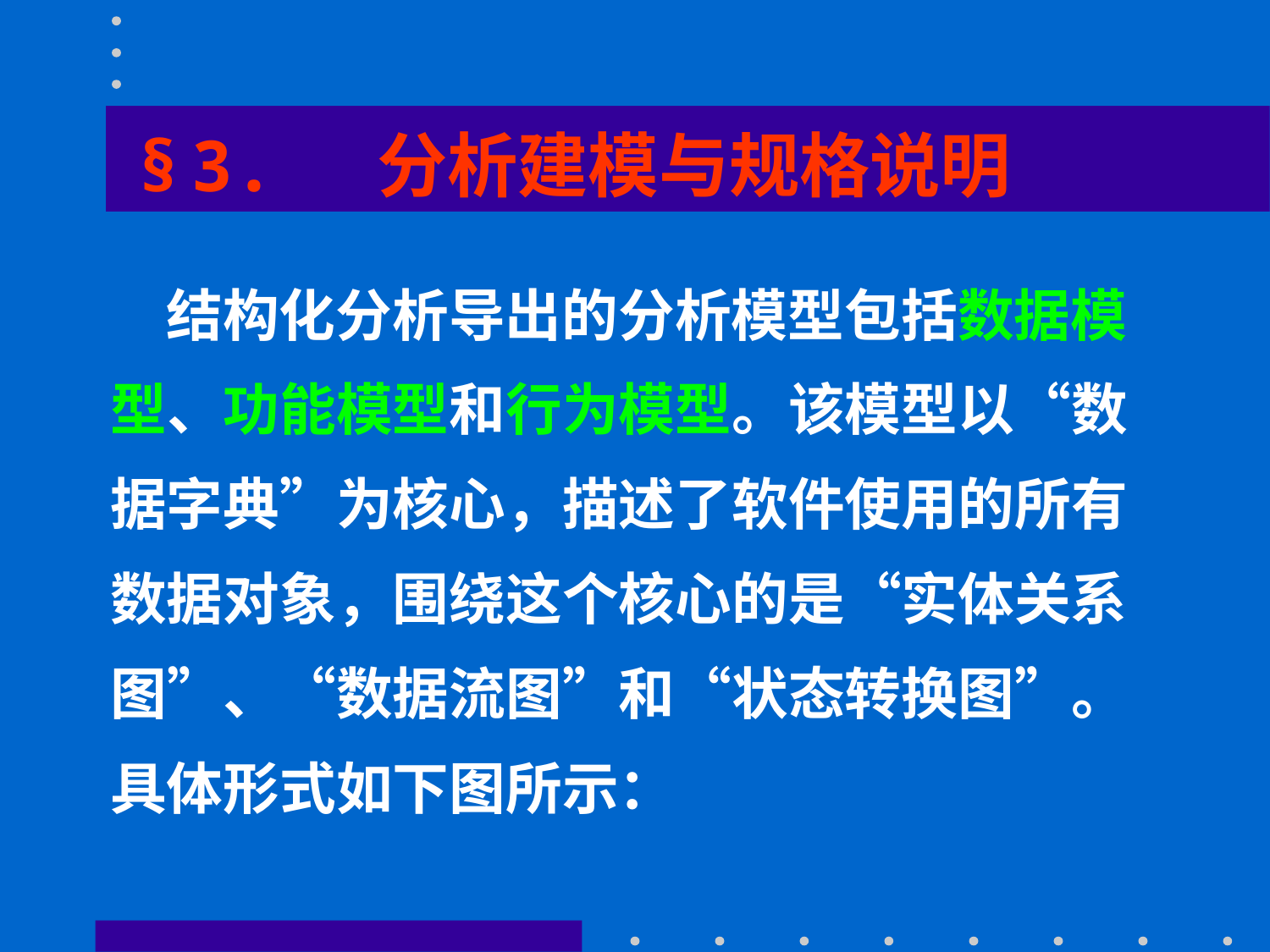

#
§ 3.  分析建模与规格说明
    结构化分析导出的分析模型包括数据模型、功能模型和行为模型。该模型以“数据字典”为核心，描述了软件使用的所有数据对象，围绕这个核心的是“实体关系图”、“数据流图”和“状态转换图”。具体形式如下图所示：
40